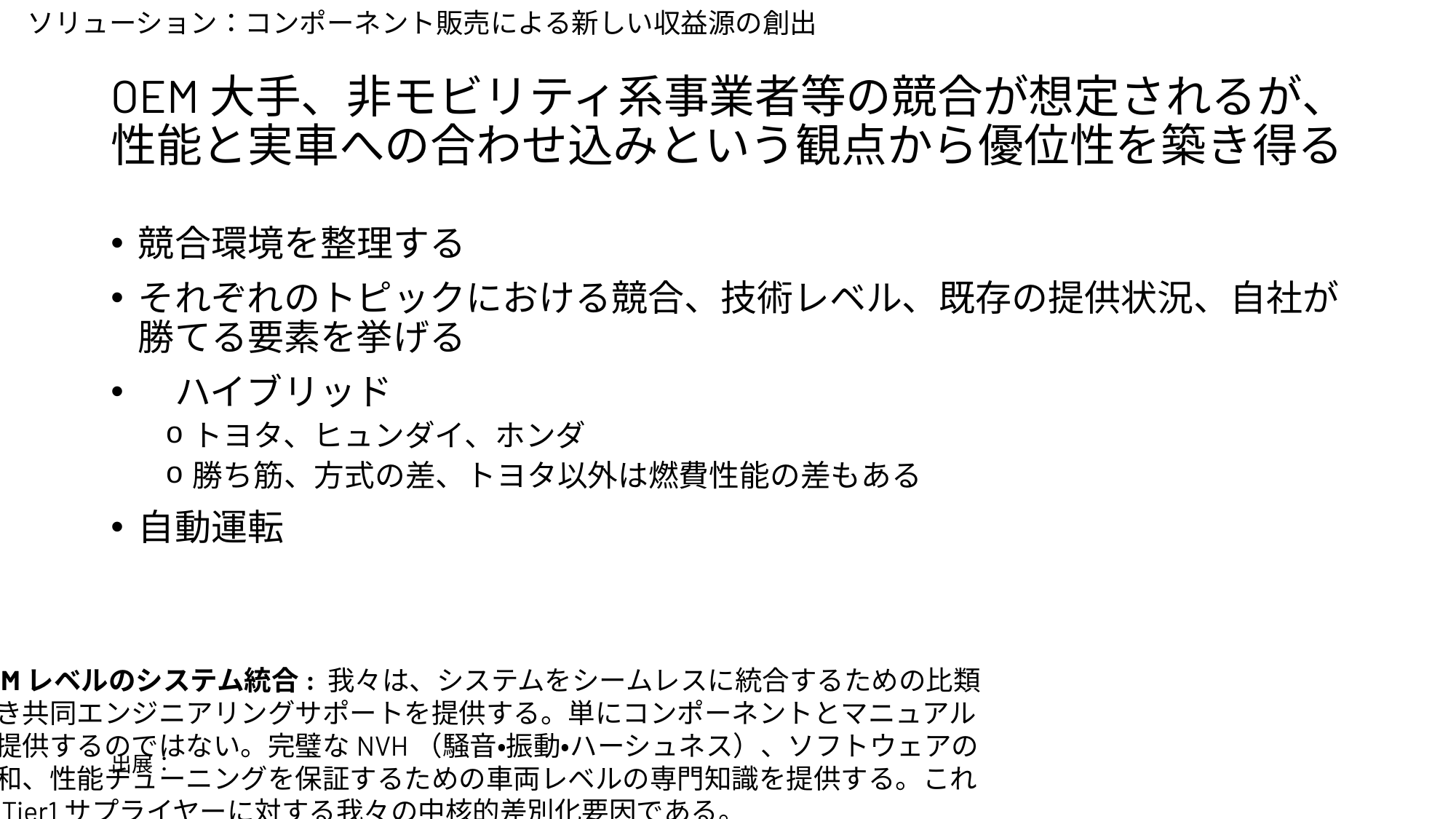

ソリューション：コンポーネント販売による新しい収益源の創出

# OEM大手、非モビリティ系事業者等の競合が想定されるが、性能と実車への合わせ込みという観点から優位性を築き得る
競合環境を整理する
それぞれのトピックにおける競合、技術レベル、既存の提供状況、自社が勝てる要素を挙げる
　ハイブリッド
トヨタ、ヒュンダイ、ホンダ
勝ち筋、方式の差、トヨタ以外は燃費性能の差もある
自動運転
OEMレベルのシステム統合: 我々は、システムをシームレスに統合するための比類なき共同エンジニアリングサポートを提供する。単にコンポーネントとマニュアルを提供するのではない。完璧なNVH（騒音・振動・ハーシュネス）、ソフトウェアの調和、性能チューニングを保証するための車両レベルの専門知識を提供する。これがTier1サプライヤーに対する我々の中核的差別化要因である。
三位一体のソリューション提供: 我々は、e-POWER、BEV駆動・制御、ProPILotという電動化と知能化の核となる技術をワンストップで提供できる唯一無二の存在である。これにより、パートナーは複数のサプライヤーと交渉・調整する複雑さから解放され、包括的で最適化されたシステムを導入できる。
比類なき実環境での検証実績: 我々が販売するのは、理論上のものでも開発中のものでもない。自社の車両で、有料顧客によって数百万キロメートルにわたって証明されてきたシステムである。これは、純粋なテクノロジー企業やTier1サプライヤーでさえも匹敵できないレベルのリスク低減と信頼性保証を提供する。我々は「確実性」を販売するのである。
出展：